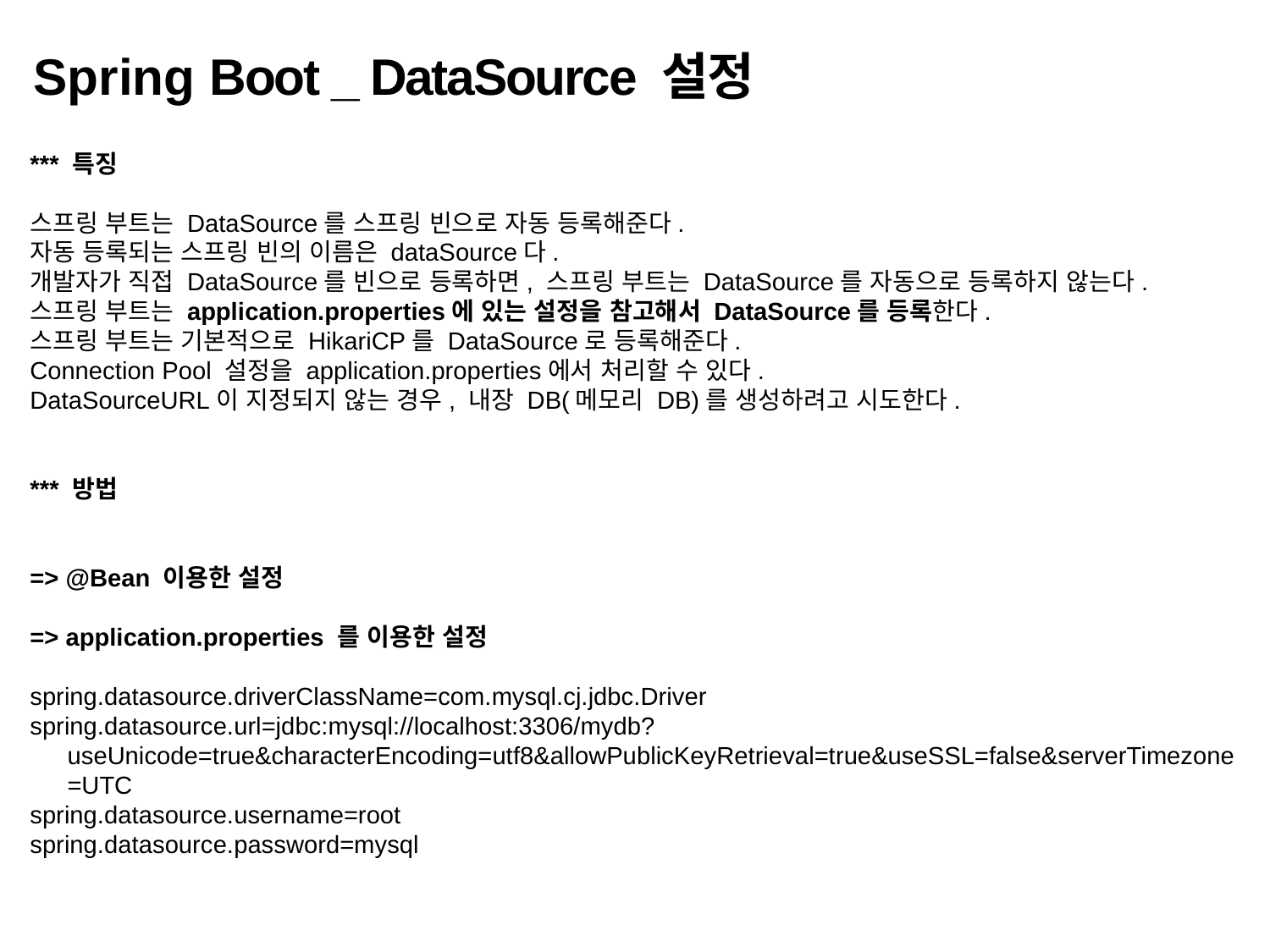

# Spring Boot _ DataSource 설정
*** 특징

스프링 부트는 DataSource를 스프링 빈으로 자동 등록해준다.
자동 등록되는 스프링 빈의 이름은 dataSource다.
개발자가 직접 DataSource를 빈으로 등록하면, 스프링 부트는 DataSource를 자동으로 등록하지 않는다.
스프링 부트는 application.properties에 있는 설정을 참고해서 DataSource를 등록한다.
스프링 부트는 기본적으로 HikariCP를 DataSource로 등록해준다.
Connection Pool 설정을 application.properties에서 처리할 수 있다.
DataSourceURL이 지정되지 않는 경우, 내장 DB(메모리 DB)를 생성하려고 시도한다.

*** 방법

=> @Bean 이용한 설정

=> application.properties 를 이용한 설정

spring.datasource.driverClassName=com.mysql.cj.jdbc.Driver
spring.datasource.url=jdbc:mysql://localhost:3306/mydb?useUnicode=true&characterEncoding=utf8&allowPublicKeyRetrieval=true&useSSL=false&serverTimezone=UTC
spring.datasource.username=root
spring.datasource.password=mysql